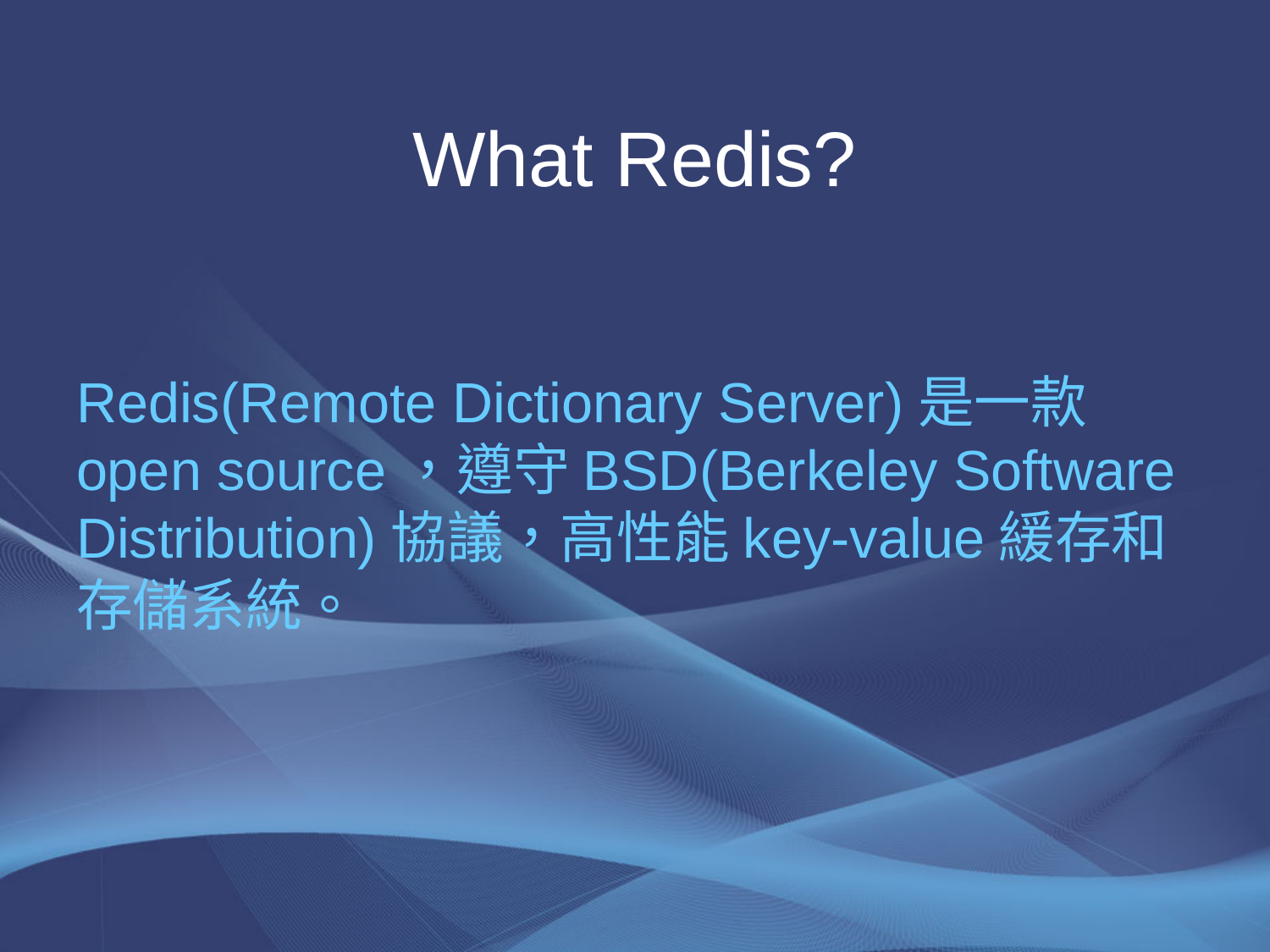

# What Redis?

Redis(Remote Dictionary Server)是一款open source，遵守BSD(Berkeley Software Distribution)協議，高性能key-value緩存和存儲系統。